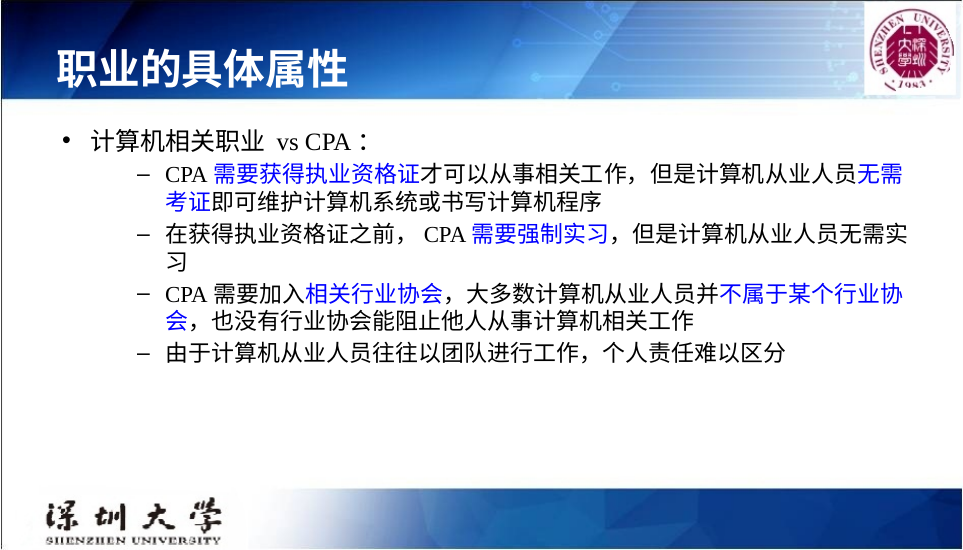

# 职业的具体属性
计算机相关职业 vs CPA：
CPA需要获得执业资格证才可以从事相关工作，但是计算机从业人员无需考证即可维护计算机系统或书写计算机程序
在获得执业资格证之前，CPA需要强制实习，但是计算机从业人员无需实习
CPA需要加入相关行业协会，大多数计算机从业人员并不属于某个行业协会，也没有行业协会能阻止他人从事计算机相关工作
由于计算机从业人员往往以团队进行工作，个人责任难以区分
16